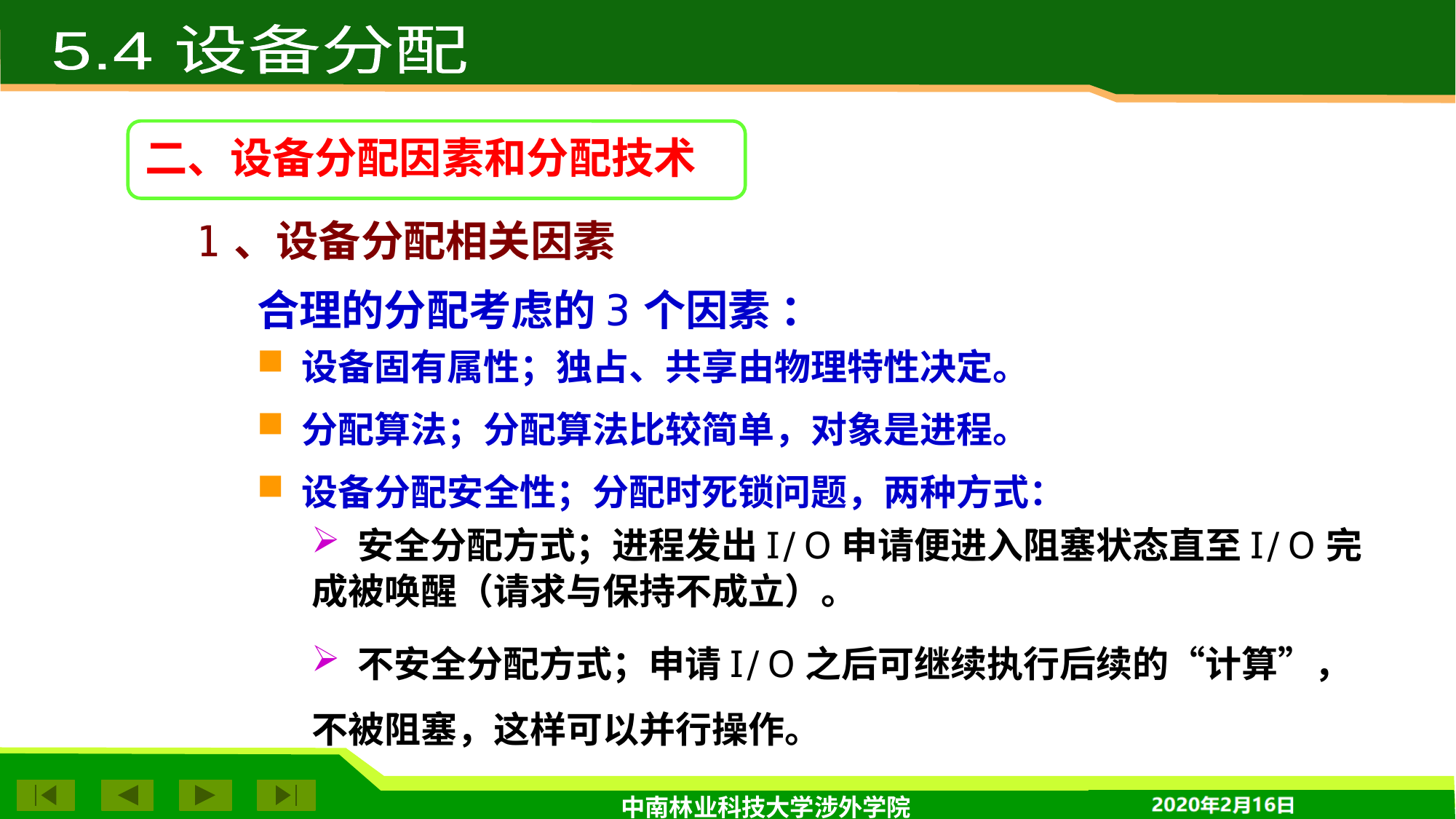

5.4 设备分配

二、设备分配因素和分配技术
1、设备分配相关因素
合理的分配考虑的3个因素 ：

 设备固有属性；独占、共享由物理特性决定。
 分配算法；分配算法比较简单，对象是进程。
 设备分配安全性；分配时死锁问题，两种方式：
 安全分配方式；进程发出I/O申请便进入阻塞状态直至I/O完成被唤醒（请求与保持不成立）。
 不安全分配方式；申请I/O之后可继续执行后续的“计算”，不被阻塞，这样可以并行操作。